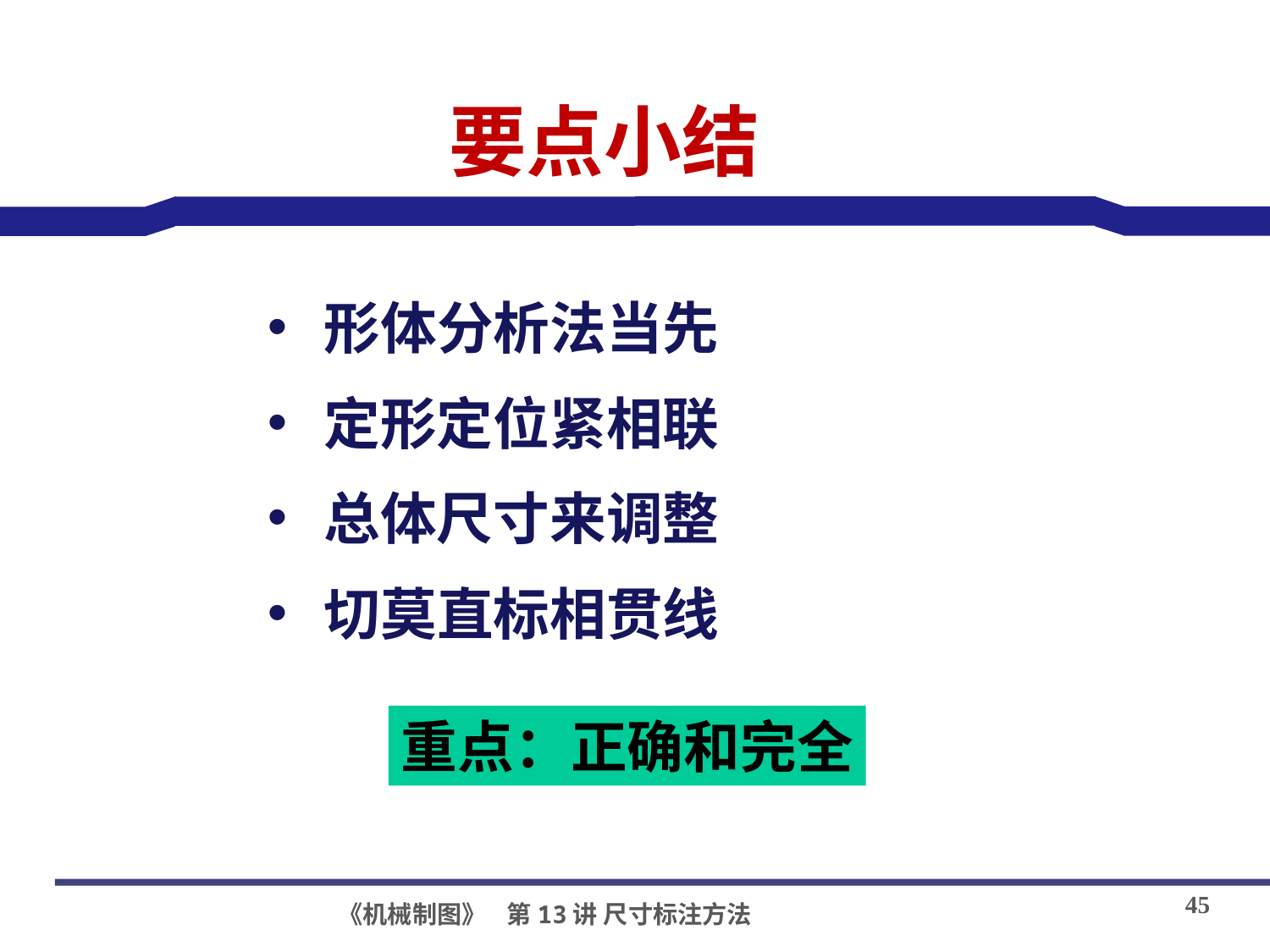

要点小结

 形体分析法当先
 定形定位紧相联
 总体尺寸来调整
 切莫直标相贯线

重点：正确和完全
45